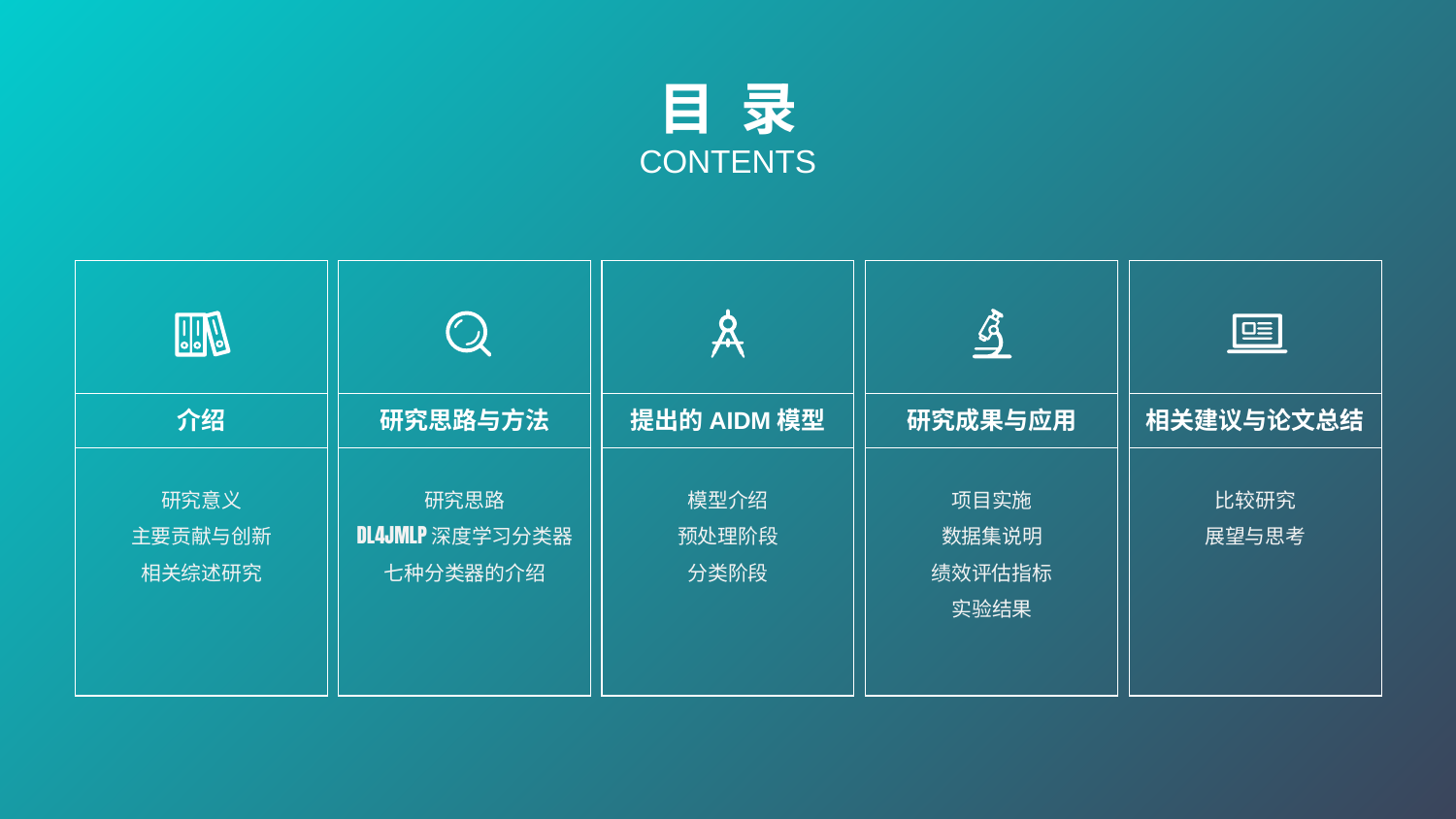

目  录
CONTENTS

介绍
研究思路与方法
提出的AIDM模型
研究成果与应用
相关建议与论文总结
研究意义
主要贡献与创新
相关综述研究
研究思路
DL4JMLP深度学习分类器
七种分类器的介绍
模型介绍
预处理阶段
分类阶段
项目实施
数据集说明
绩效评估指标
实验结果
比较研究
展望与思考